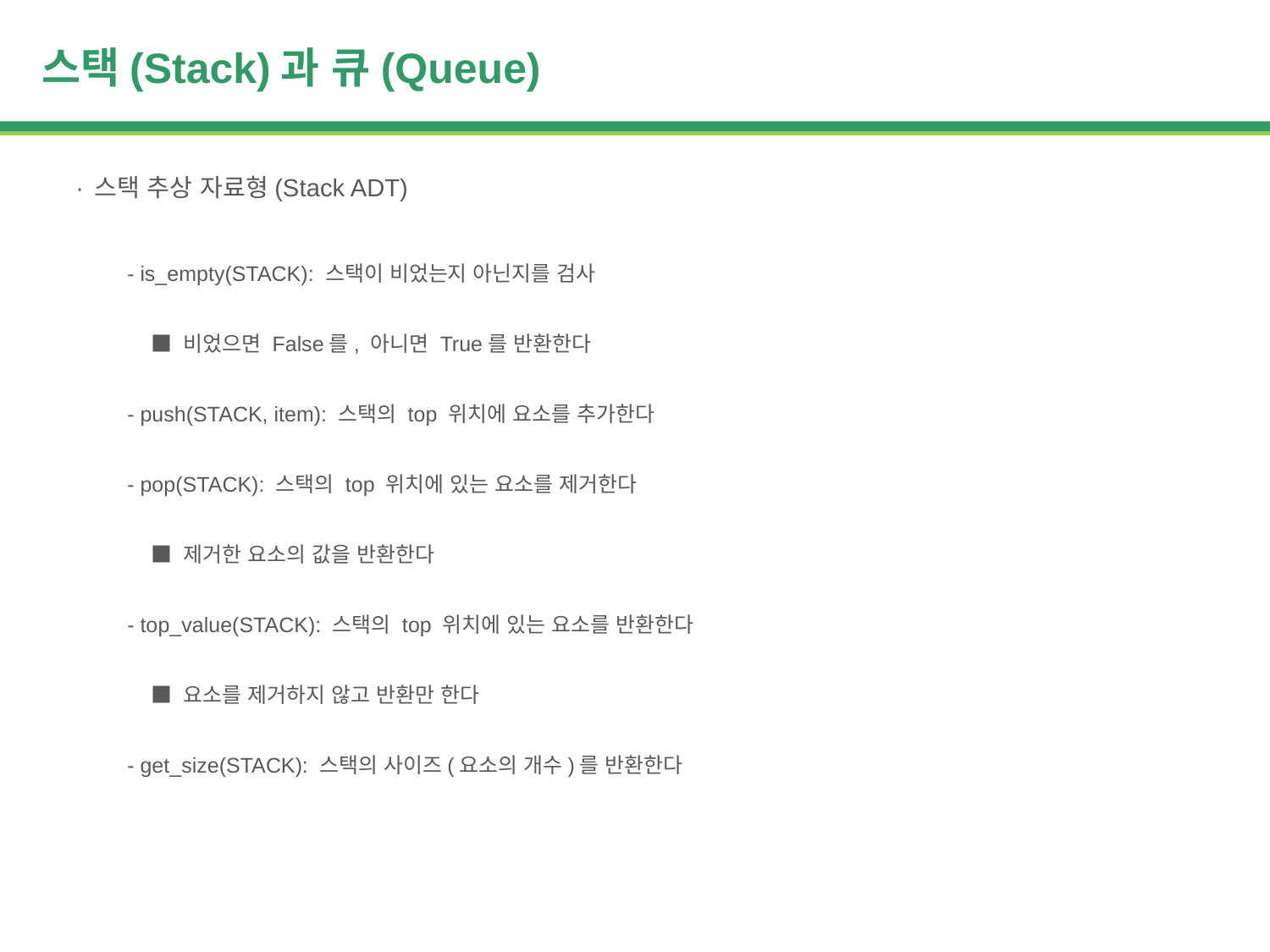

스택(Stack)과 큐(Queue)

∙ 스택 추상 자료형(Stack ADT)
- is_empty(STACK): 스택이 비었는지 아닌지를 검사
■ 비었으면 False를, 아니면 True를 반환한다
- push(STACK, item): 스택의 top 위치에 요소를 추가한다
- pop(STACK): 스택의 top 위치에 있는 요소를 제거한다
■ 제거한 요소의 값을 반환한다
- top_value(STACK): 스택의 top 위치에 있는 요소를 반환한다
■ 요소를 제거하지 않고 반환만 한다
- get_size(STACK): 스택의 사이즈(요소의 개수)를 반환한다